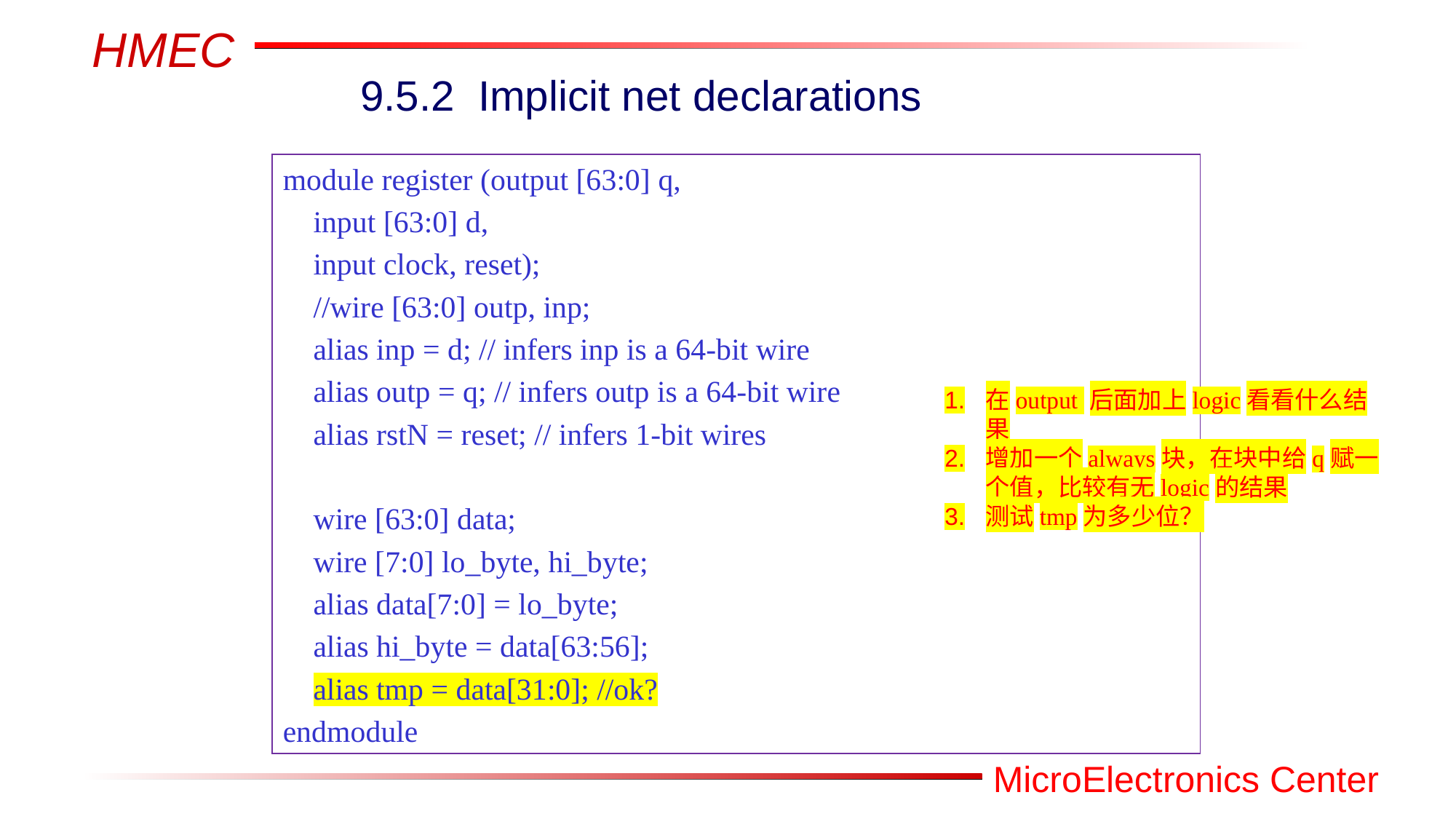

9.5.2  Implicit net declarations
module register (output [63:0] q,
    input [63:0] d,
    input clock, reset);
    //wire [63:0] outp, inp;
    alias inp = d; // infers inp is a 64-bit wire
    alias outp = q; // infers outp is a 64-bit wire
    alias rstN = reset; // infers 1-bit wires

    wire [63:0] data;
    wire [7:0] lo_byte, hi_byte;
    alias data[7:0] = lo_byte;
    alias hi_byte = data[63:56];
    alias tmp = data[31:0]; //ok?
endmodule
在output 后面加上logic看看什么结果
增加一个always块，在块中给q赋一个值，比较有无logic的结果
测试tmp为多少位？